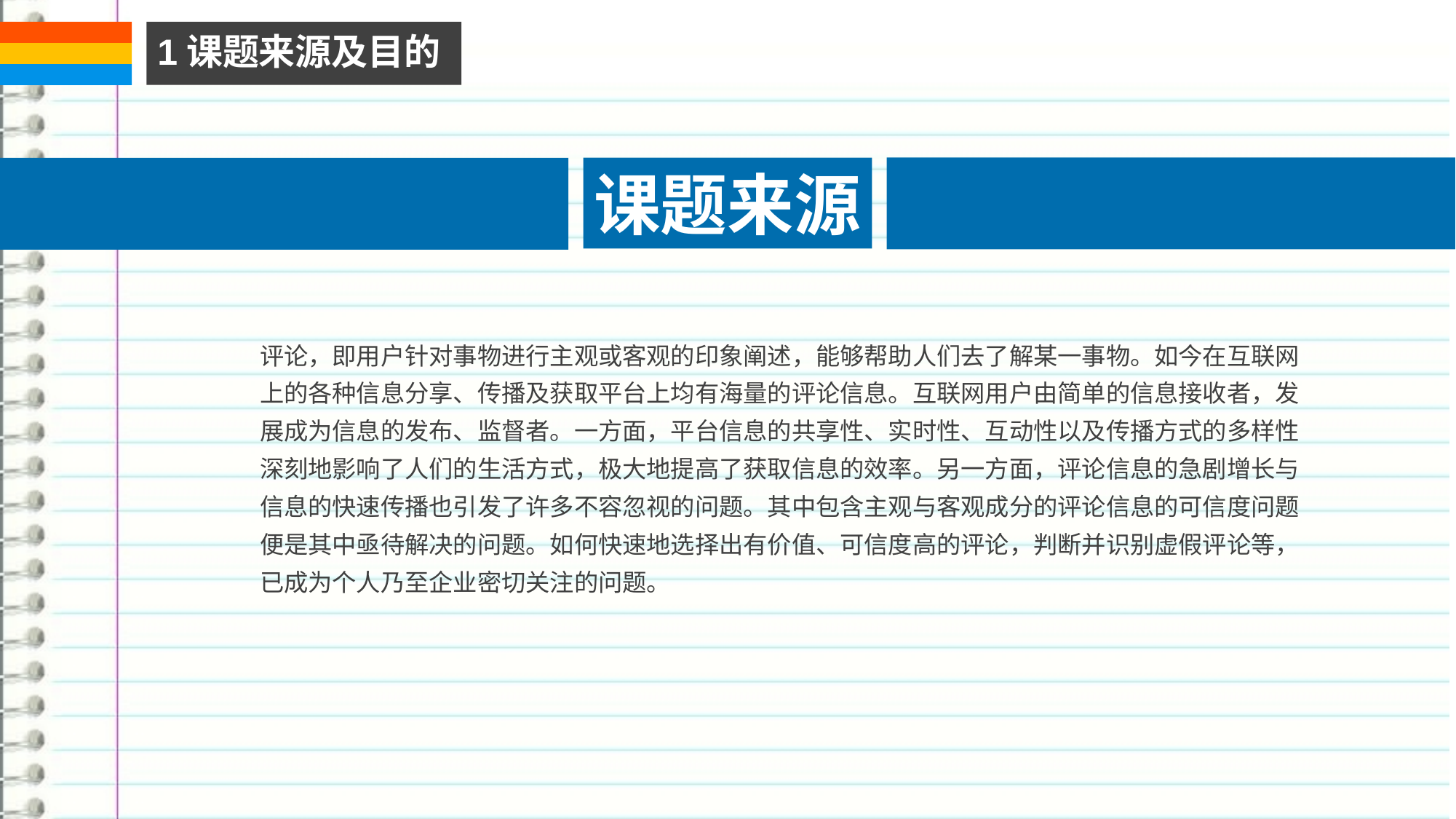

1课题来源及目的
课题来源
评论，即用户针对事物进行主观或客观的印象阐述，能够帮助人们去了解某一事物。如今在互联网上的各种信息分享、传播及获取平台上均有海量的评论信息。互联网用户由简单的信息接收者，发展成为信息的发布、监督者。一方面，平台信息的共享性、实时性、互动性以及传播方式的多样性深刻地影响了人们的生活方式，极大地提高了获取信息的效率。另一方面，评论信息的急剧增长与信息的快速传播也引发了许多不容忽视的问题。其中包含主观与客观成分的评论信息的可信度问题便是其中亟待解决的问题。如何快速地选择出有价值、可信度高的评论，判断并识别虚假评论等，已成为个人乃至企业密切关注的问题。